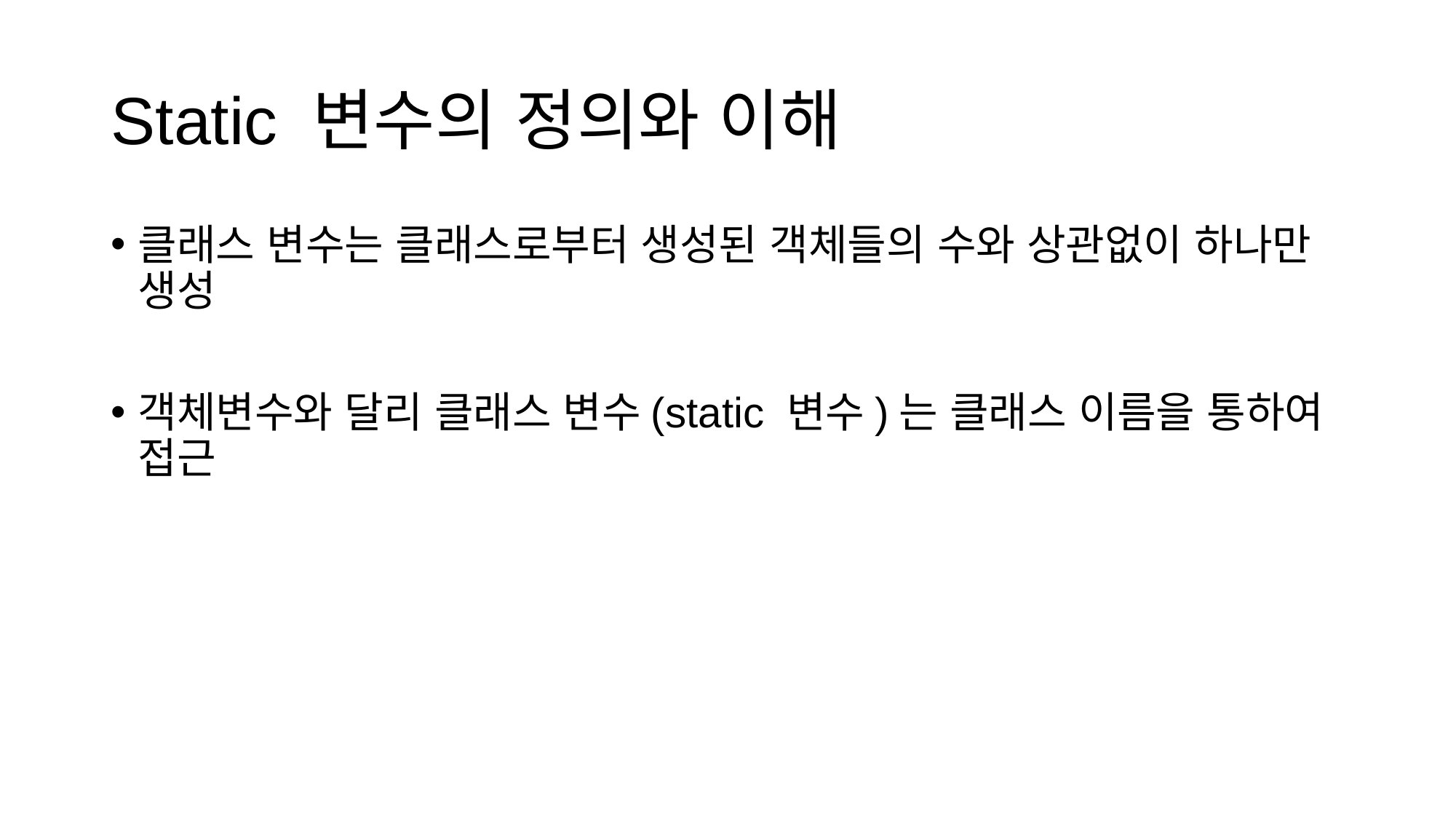

# Static 변수의 정의와 이해
클래스 변수는 클래스로부터 생성된 객체들의 수와 상관없이 하나만 생성

객체변수와 달리 클래스 변수(static 변수)는 클래스 이름을 통하여 접근